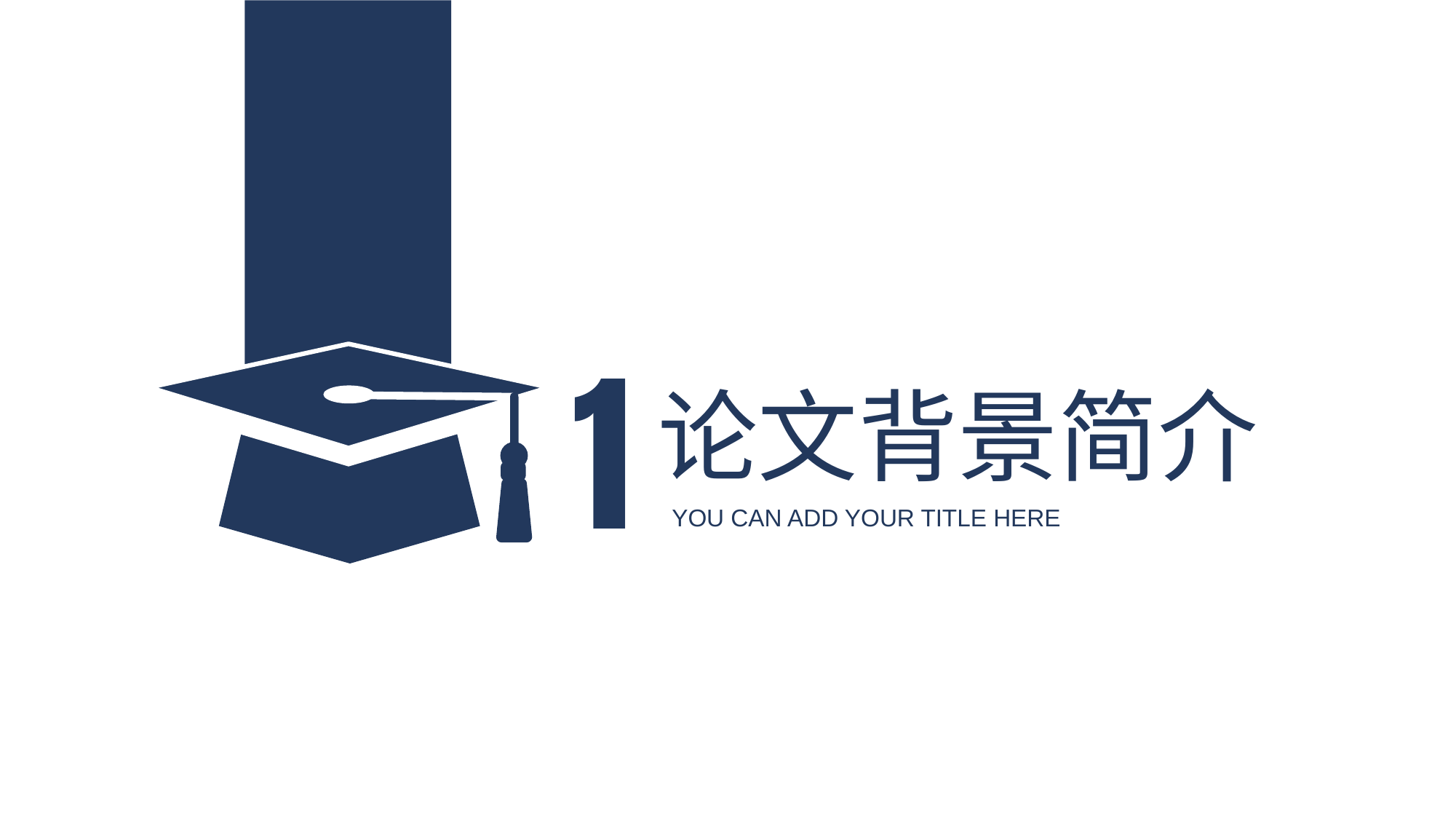

1
论文背景简介
YOU CAN ADD YOUR TITLE HERE